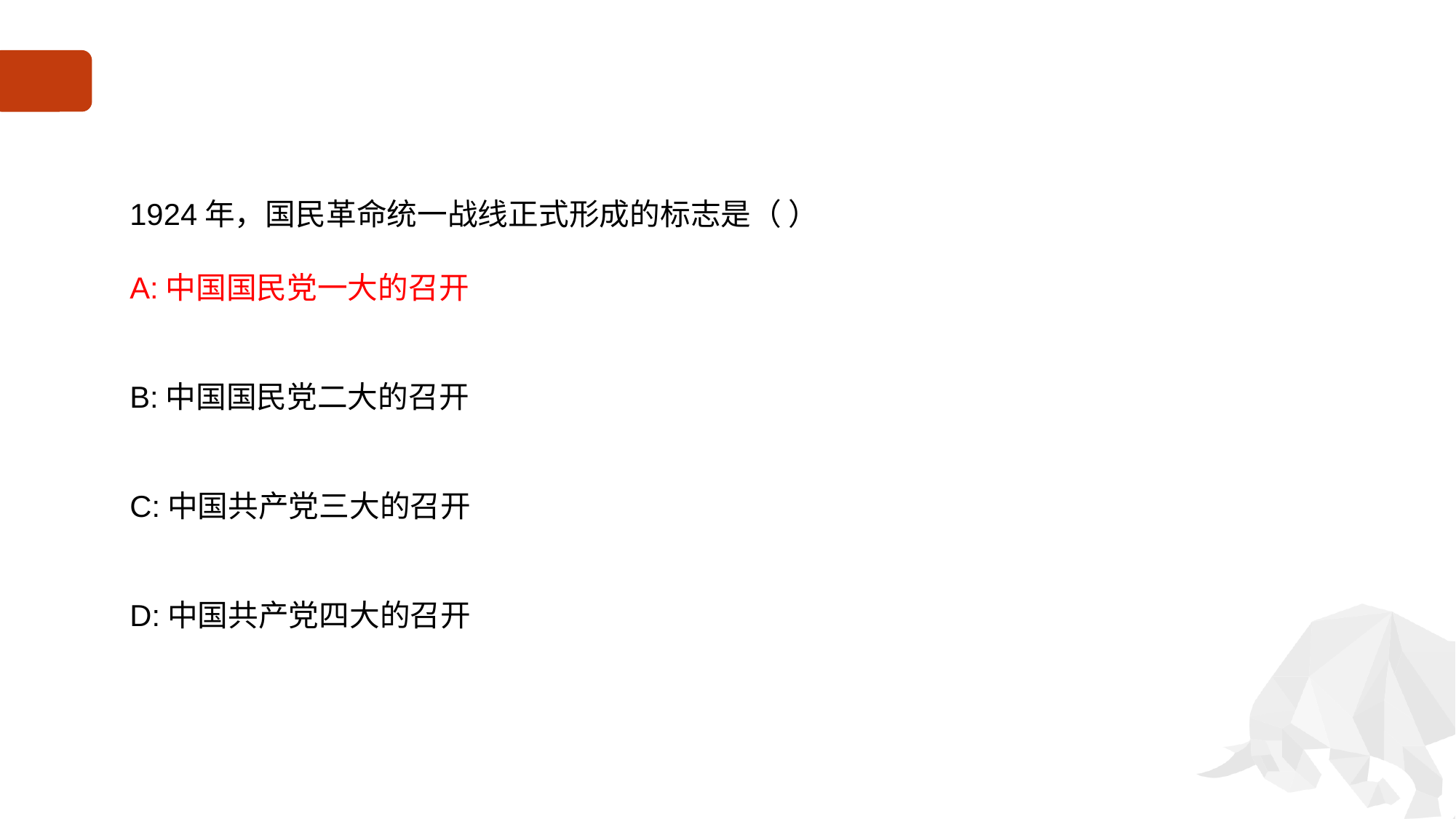

#
1924年，国民革命统一战线正式形成的标志是（ ）

A:中国国民党一大的召开

B:中国国民党二大的召开

C:中国共产党三大的召开

D:中国共产党四大的召开